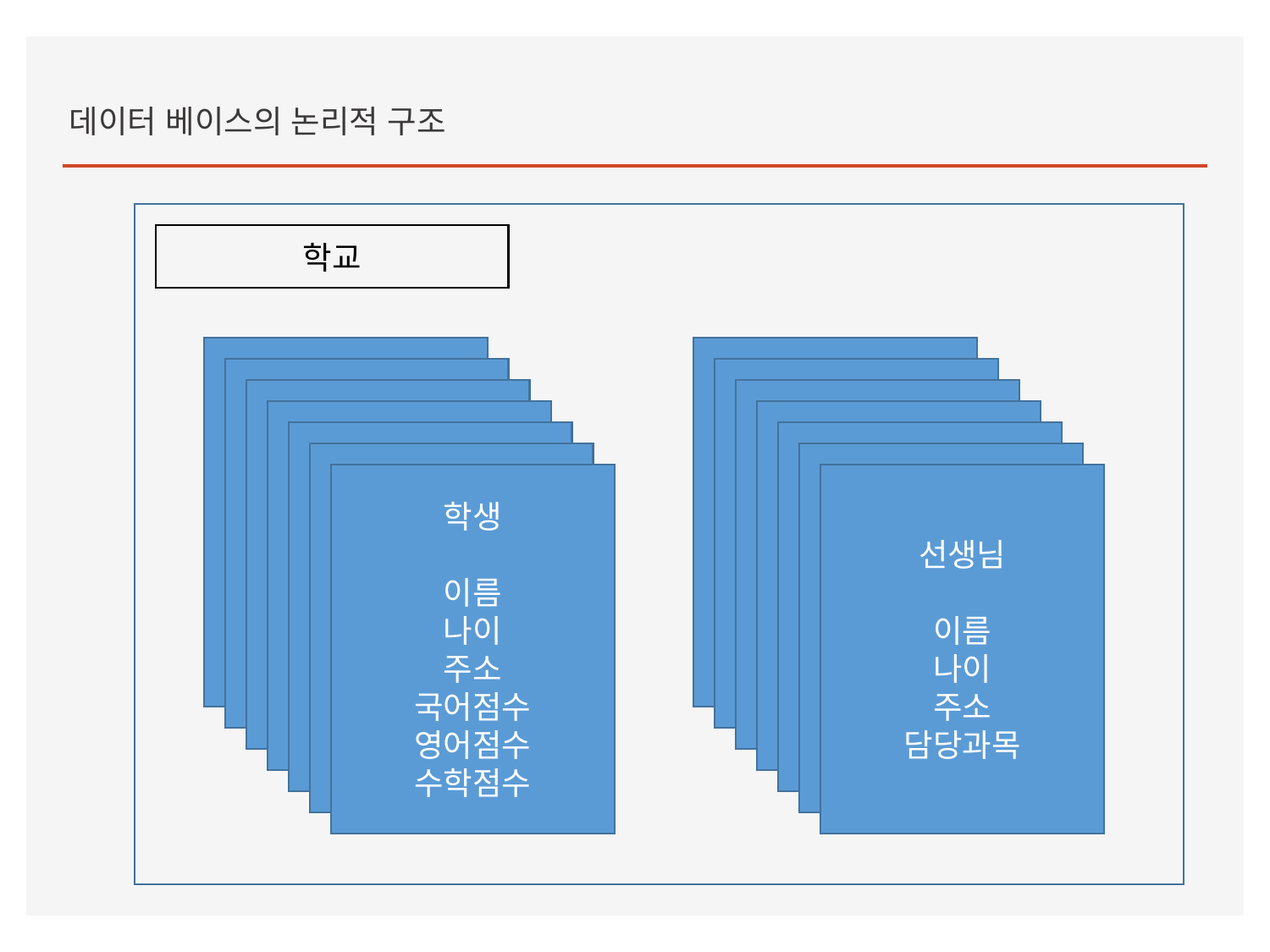

데이터 베이스의 논리적 구조

학교
학생

이름
나이
주소
국어점수
영어점수
수학점수
선생님

이름
나이
주소
담당과목
학생

이름
나이
주소
국어점수
영어점수
수학점수
선생님

이름
나이
주소
담당과목
학생

이름
나이
주소
국어점수
영어점수
수학점수
선생님

이름
나이
주소
담당과목
학생

이름
나이
주소
국어점수
영어점수
수학점수
선생님

이름
나이
주소
담당과목
학생

이름
나이
주소
국어점수
영어점수
수학점수
선생님

이름
나이
주소
담당과목
학생

이름
나이
주소
국어점수
영어점수
수학점수
선생님

이름
나이
주소
담당과목
학생

이름
나이
주소
국어점수
영어점수
수학점수
선생님

이름
나이
주소
담당과목